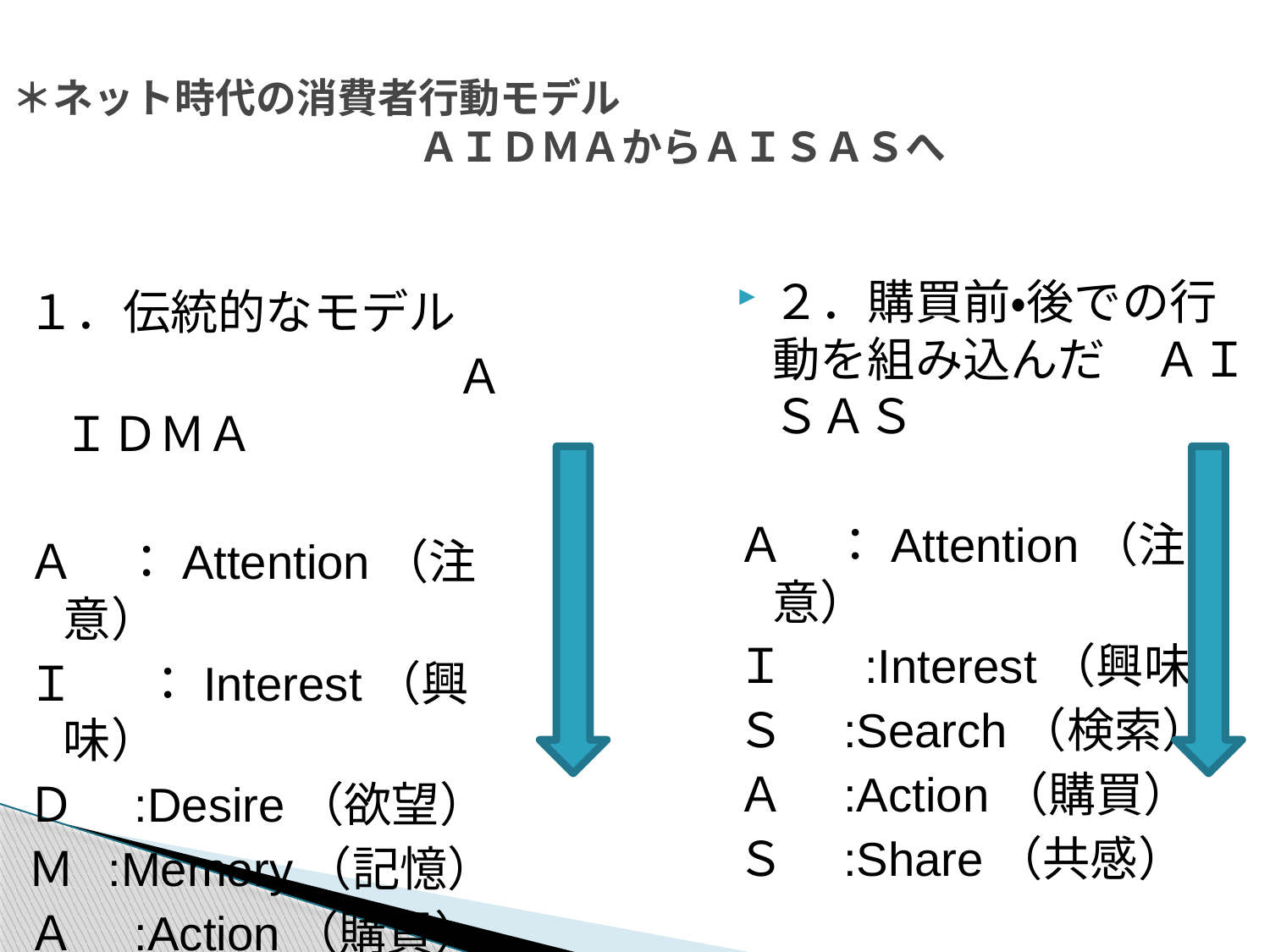

＊ネット時代の消費者行動モデル
　　　　　　　　　　ＡＩＤＭＡからＡＩＳＡＳへ
２．購買前・後での行動を組み込んだ　ＡＩＳＡＳ

Ａ　：Attention（注意）
Ｉ  　:Interest（興味）
Ｓ　:Search（検索）
Ａ　:Action（購買）
Ｓ　:Share（共感）
１．伝統的なモデル
　　　　　　　　　ＡＩＤＭＡ

Ａ　：Attention（注意）
Ｉ　  ：Interest（興味）
Ｄ　:Desire（欲望）
Ｍ  :Memory（記憶）
Ａ　:Action（購買）